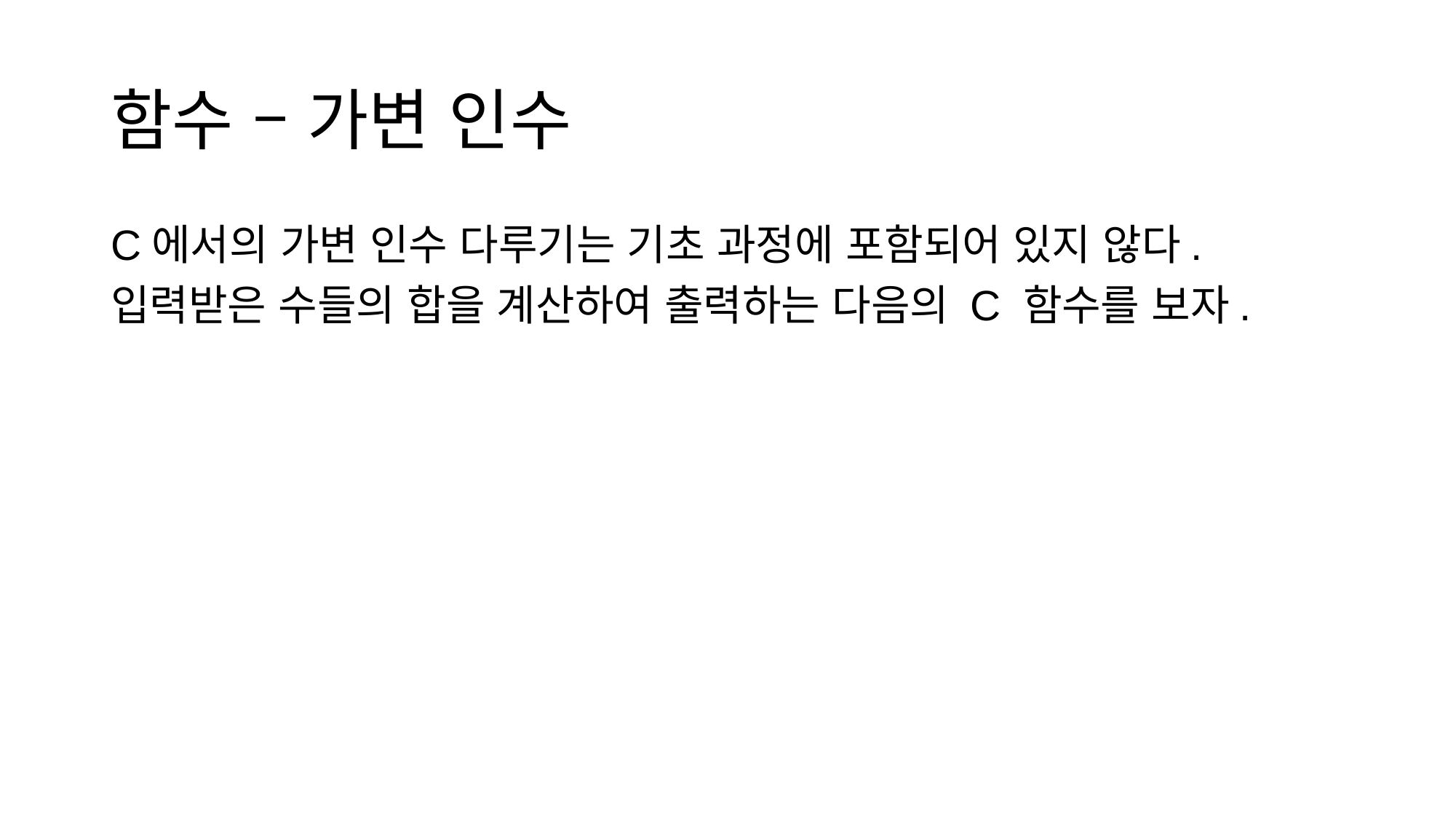

# 함수 – 가변 인수
C에서의 가변 인수 다루기는 기초 과정에 포함되어 있지 않다.
입력받은 수들의 합을 계산하여 출력하는 다음의 C 함수를 보자.